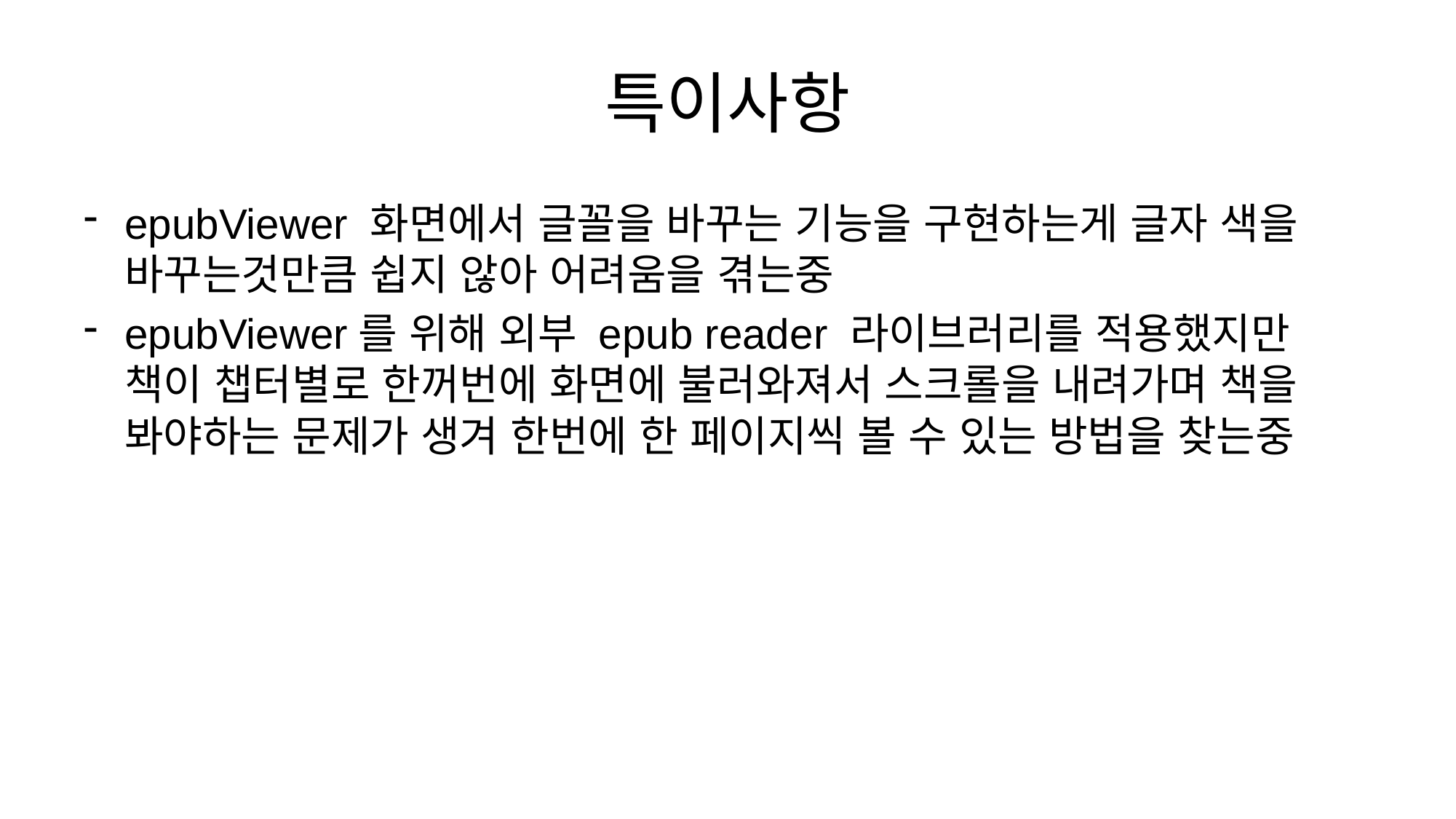

# 특이사항
epubViewer 화면에서 글꼴을 바꾸는 기능을 구현하는게 글자 색을 바꾸는것만큼 쉽지 않아 어려움을 겪는중
epubViewer를 위해 외부 epub reader 라이브러리를 적용했지만 책이 챕터별로 한꺼번에 화면에 불러와져서 스크롤을 내려가며 책을 봐야하는 문제가 생겨 한번에 한 페이지씩 볼 수 있는 방법을 찾는중